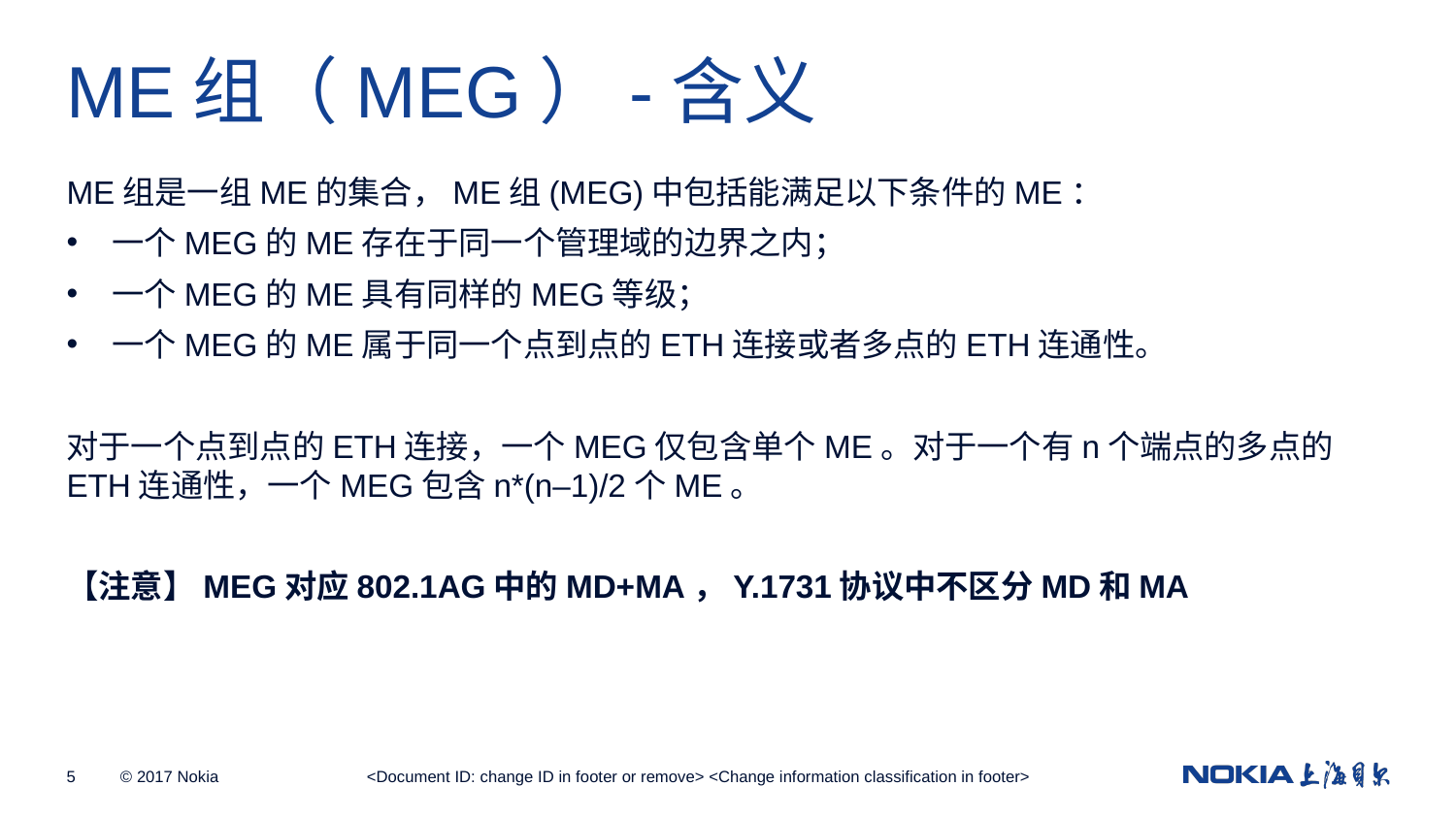

ME组（MEG）-含义
ME组是一组ME的集合，ME组(MEG)中包括能满足以下条件的ME：
一个MEG的ME存在于同一个管理域的边界之内；
一个MEG的ME具有同样的MEG等级；
一个MEG的ME属于同一个点到点的ETH连接或者多点的ETH连通性。

对于一个点到点的ETH连接，一个MEG仅包含单个ME。对于一个有n个端点的多点的ETH连通性，一个MEG包含n*(n–1)/2个ME。

【注意】MEG对应802.1AG中的MD+MA，Y.1731协议中不区分MD和MA
<Document ID: change ID in footer or remove> <Change information classification in footer>